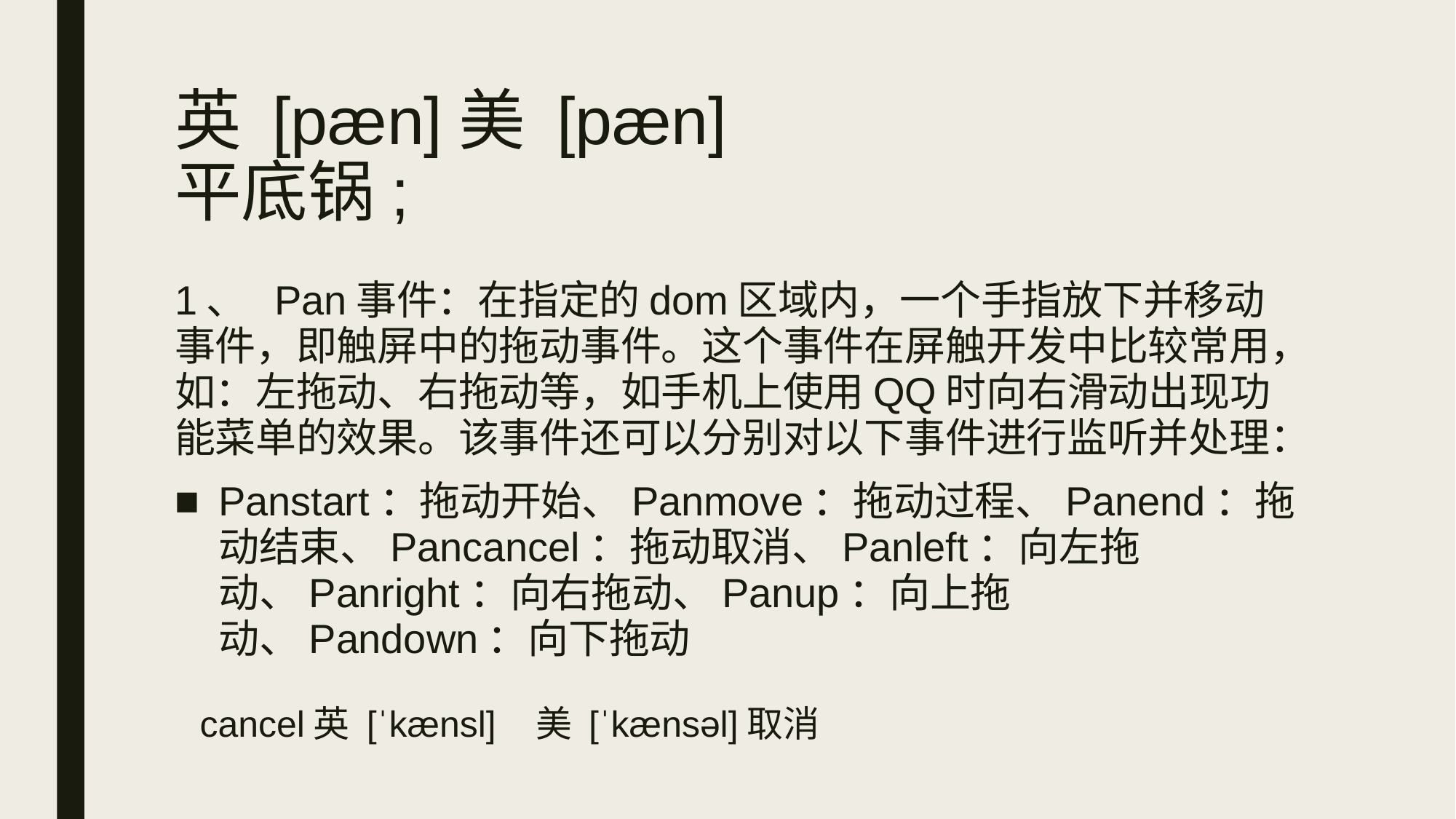

# 英 [pæn]美 [pæn] 平底锅;
1、  Pan事件：在指定的dom区域内，一个手指放下并移动事件，即触屏中的拖动事件。这个事件在屏触开发中比较常用，如：左拖动、右拖动等，如手机上使用QQ时向右滑动出现功能菜单的效果。该事件还可以分别对以下事件进行监听并处理：
Panstart：拖动开始、Panmove：拖动过程、Panend：拖动结束、Pancancel：拖动取消、Panleft：向左拖动、Panright：向右拖动、Panup：向上拖动、Pandown：向下拖动

cancel英 [ˈkænsl]   美 [ˈkænsəl]取消